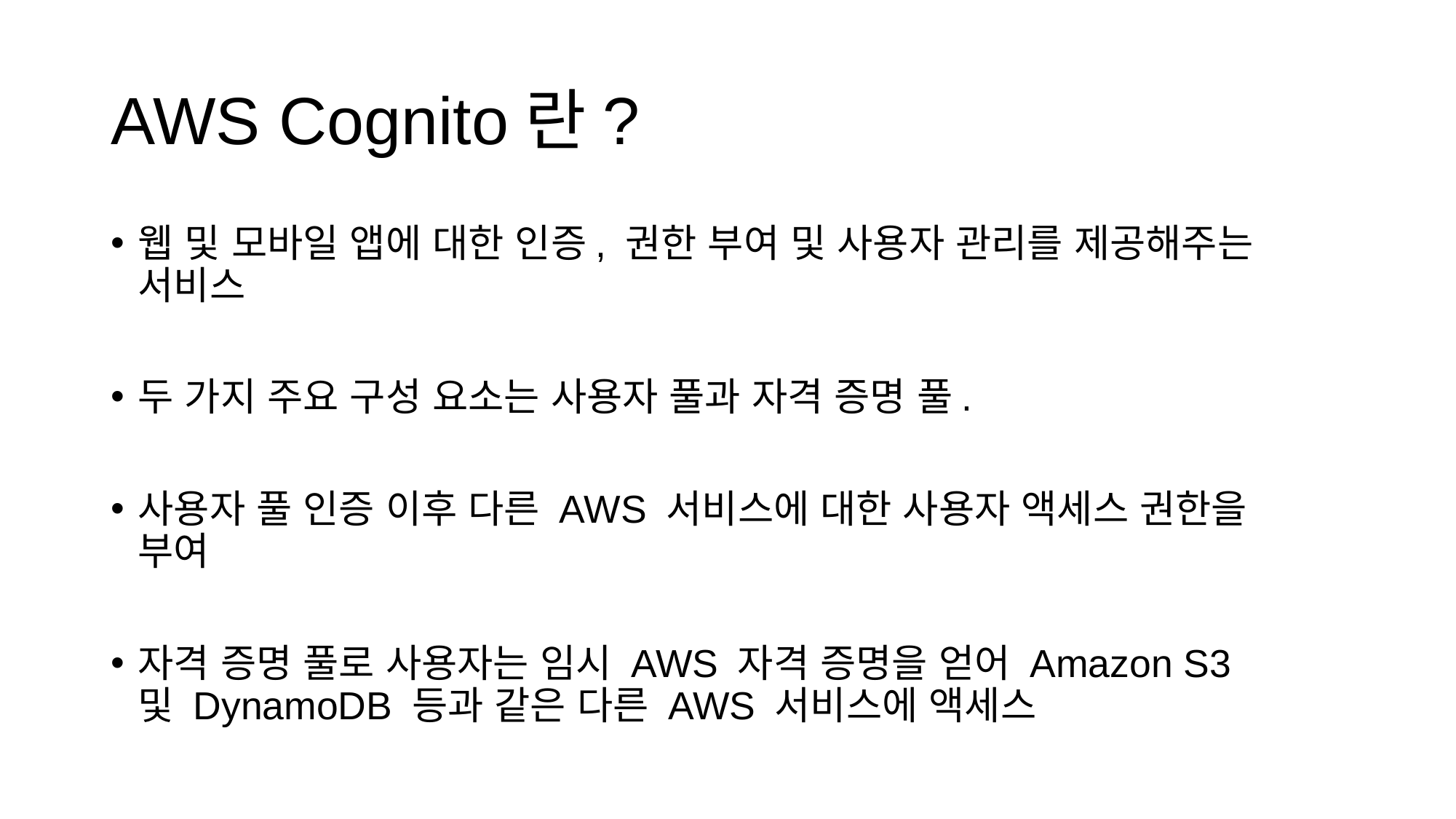

# AWS Cognito란?
웹 및 모바일 앱에 대한 인증, 권한 부여 및 사용자 관리를 제공해주는 서비스

두 가지 주요 구성 요소는 사용자 풀과 자격 증명 풀.

사용자 풀 인증 이후 다른 AWS 서비스에 대한 사용자 액세스 권한을 부여

자격 증명 풀로 사용자는 임시 AWS 자격 증명을 얻어 Amazon S3 및 DynamoDB 등과 같은 다른 AWS 서비스에 액세스